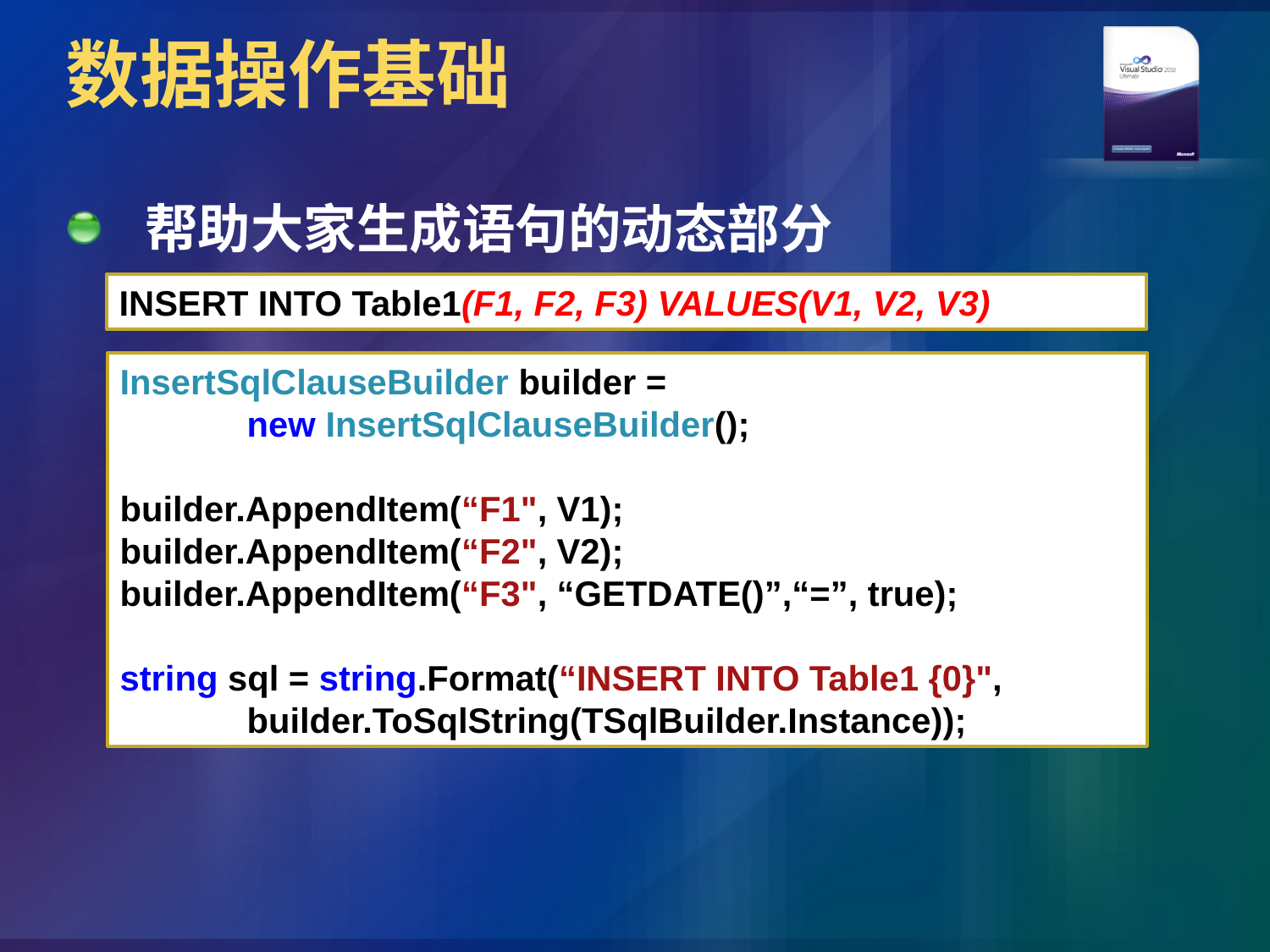

# 数据操作基础
帮助大家生成语句的动态部分
INSERT INTO Table1(F1, F2, F3) VALUES(V1, V2, V3)
InsertSqlClauseBuilder builder =
	new InsertSqlClauseBuilder();

builder.AppendItem(“F1", V1);
builder.AppendItem(“F2", V2);
builder.AppendItem(“F3", “GETDATE()”,“=”, true);

string sql = string.Format(“INSERT INTO Table1 {0}", 	builder.ToSqlString(TSqlBuilder.Instance));